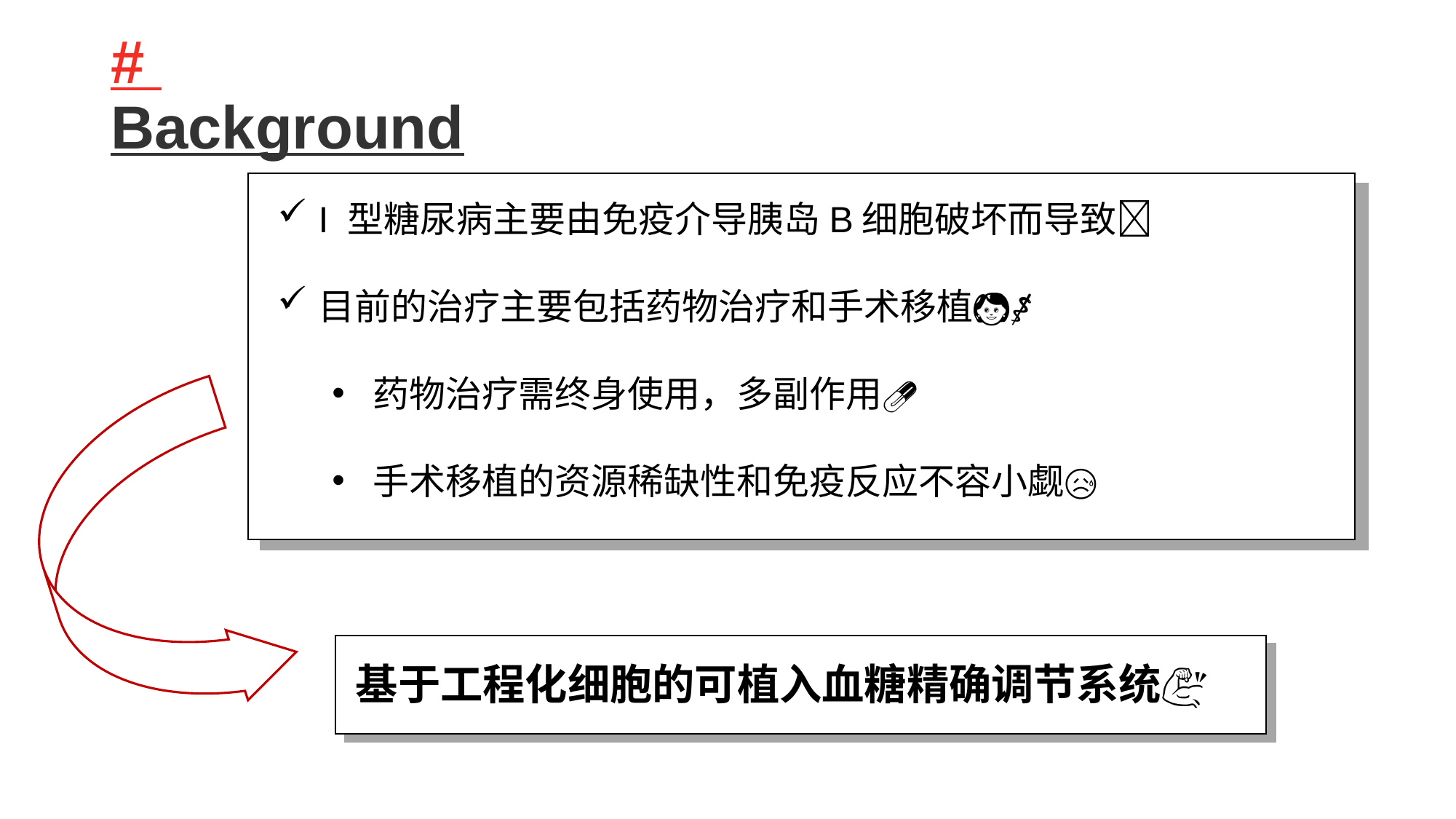

# # ​Background

I 型糖尿病主要由免疫介导胰岛B细胞破坏而导致🧫

目前的治疗主要包括药物治疗和手术移植👩‍⚕️

药物治疗需终身使用，多副作用💊

手术移植的资源稀缺性和免疫反应不容小觑😥

基于工程化细胞的可植入血糖精确调节系统💪